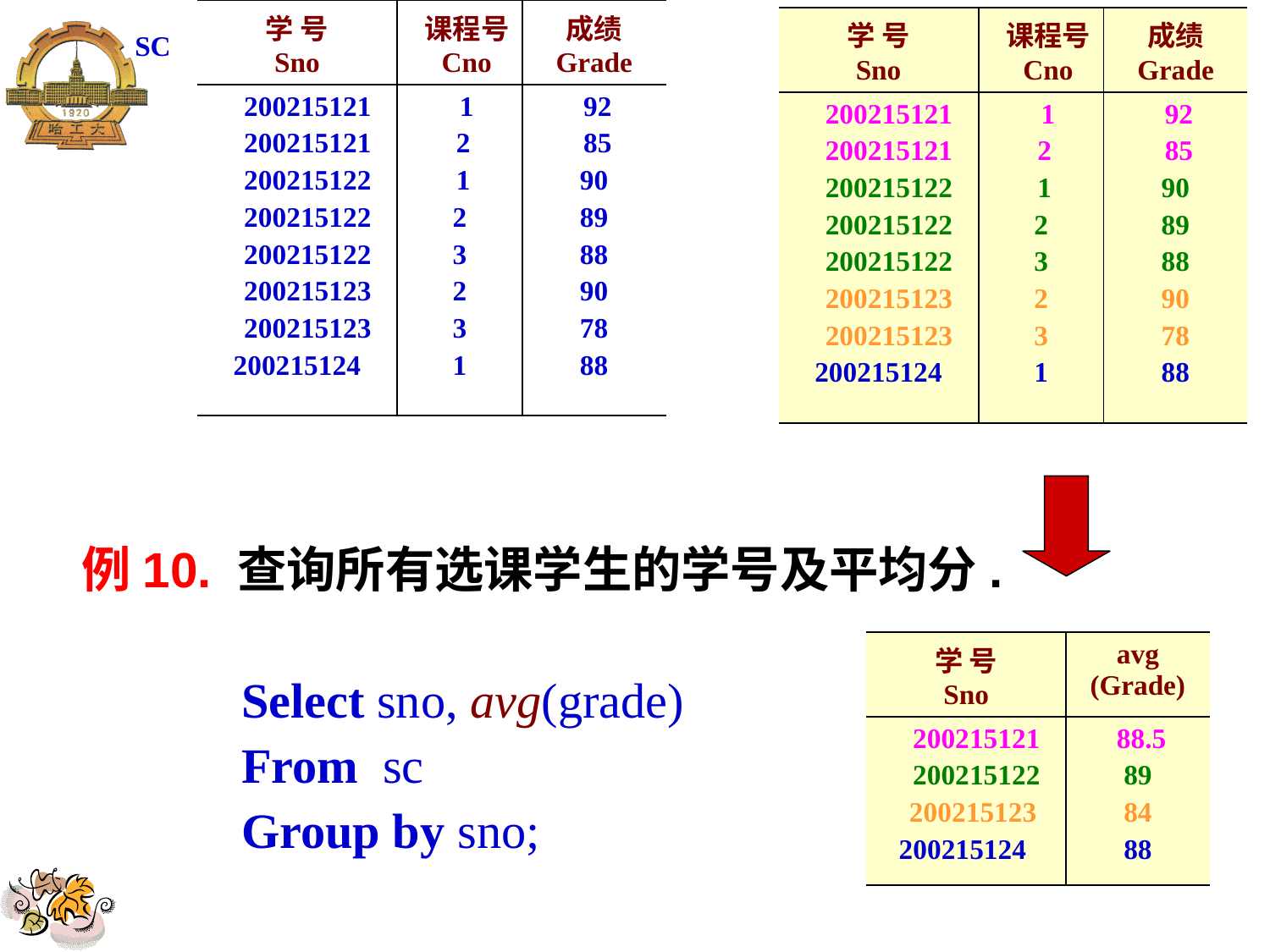

| 学 号 Sno | 课程号 Cno | 成绩 Grade |
| --- | --- | --- |
| 200215121 200215121 200215122 200215122 200215122 200215123 200215123 200215124 | 1 2 1 2 3 2 3 1 | 92 85 90 89 88 90 78 88 |
| 学 号 Sno | 课程号 Cno | 成绩 Grade |
| --- | --- | --- |
| 200215121 200215121 200215122 200215122 200215122 200215123 200215123 200215124 | 1 2 1 2 3 2 3 1 | 92 85 90 89 88 90 78 88 |
SC

例10. 查询所有选课学生的学号及平均分.

             Select sno, avg(grade)
             From  sc
             Group by sno;
| 学 号 Sno | avg (Grade) |
| --- | --- |
| 200215121 200215122 200215123 200215124 | 88.5 89 84 88 |